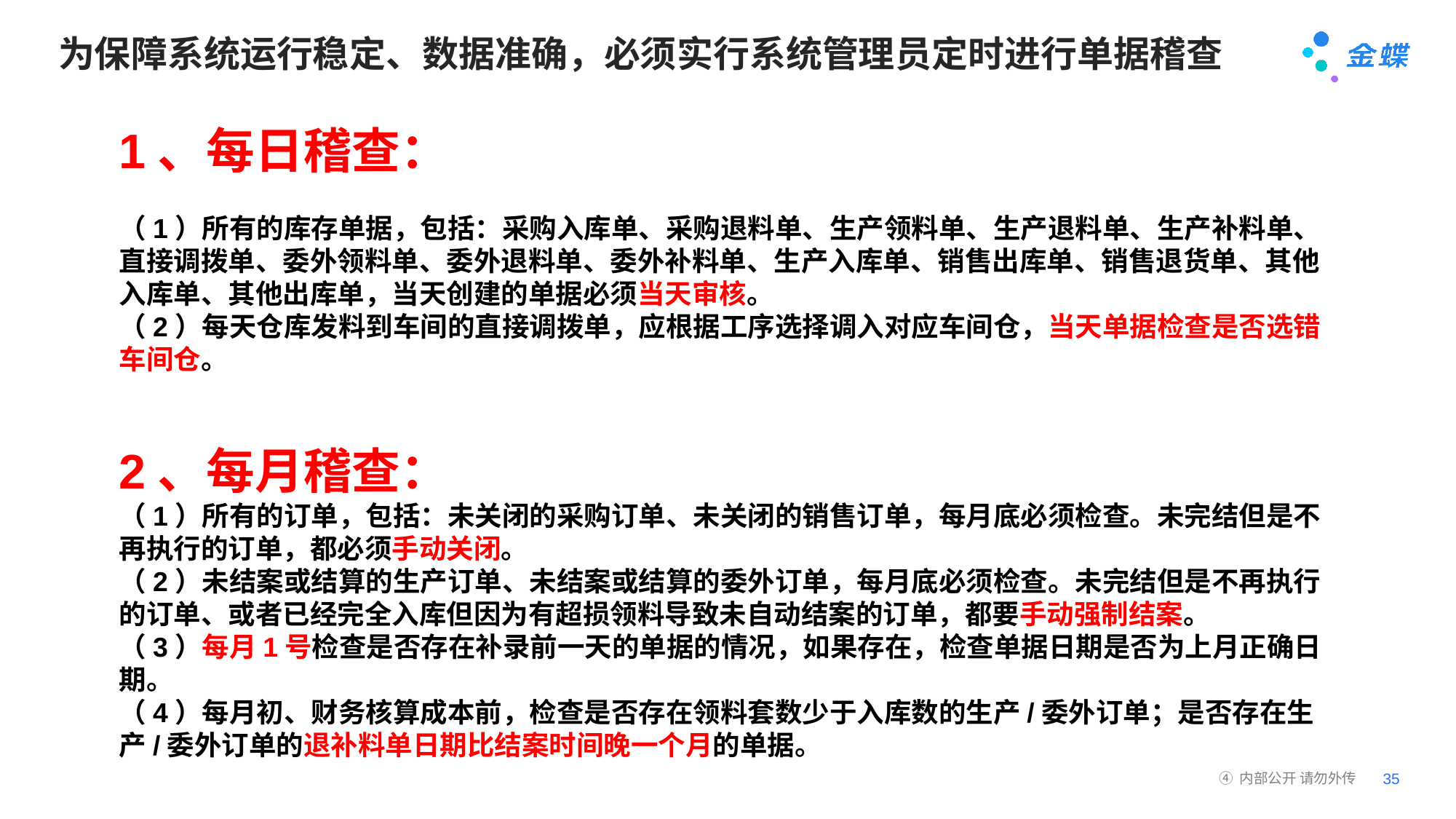

# 为保障系统运行稳定、数据准确，必须实行系统管理员定时进行单据稽查
1、每日稽查：

（1）所有的库存单据，包括：采购入库单、采购退料单、生产领料单、生产退料单、生产补料单、直接调拨单、委外领料单、委外退料单、委外补料单、生产入库单、销售出库单、销售退货单、其他入库单、其他出库单，当天创建的单据必须当天审核。
（2）每天仓库发料到车间的直接调拨单，应根据工序选择调入对应车间仓，当天单据检查是否选错车间仓。

2、每月稽查：
（1）所有的订单，包括：未关闭的采购订单、未关闭的销售订单，每月底必须检查。未完结但是不再执行的订单，都必须手动关闭。
（2）未结案或结算的生产订单、未结案或结算的委外订单，每月底必须检查。未完结但是不再执行的订单、或者已经完全入库但因为有超损领料导致未自动结案的订单，都要手动强制结案。
（3）每月1号检查是否存在补录前一天的单据的情况，如果存在，检查单据日期是否为上月正确日期。
（4）每月初、财务核算成本前，检查是否存在领料套数少于入库数的生产/委外订单；是否存在生产/委外订单的退补料单日期比结案时间晚一个月的单据。